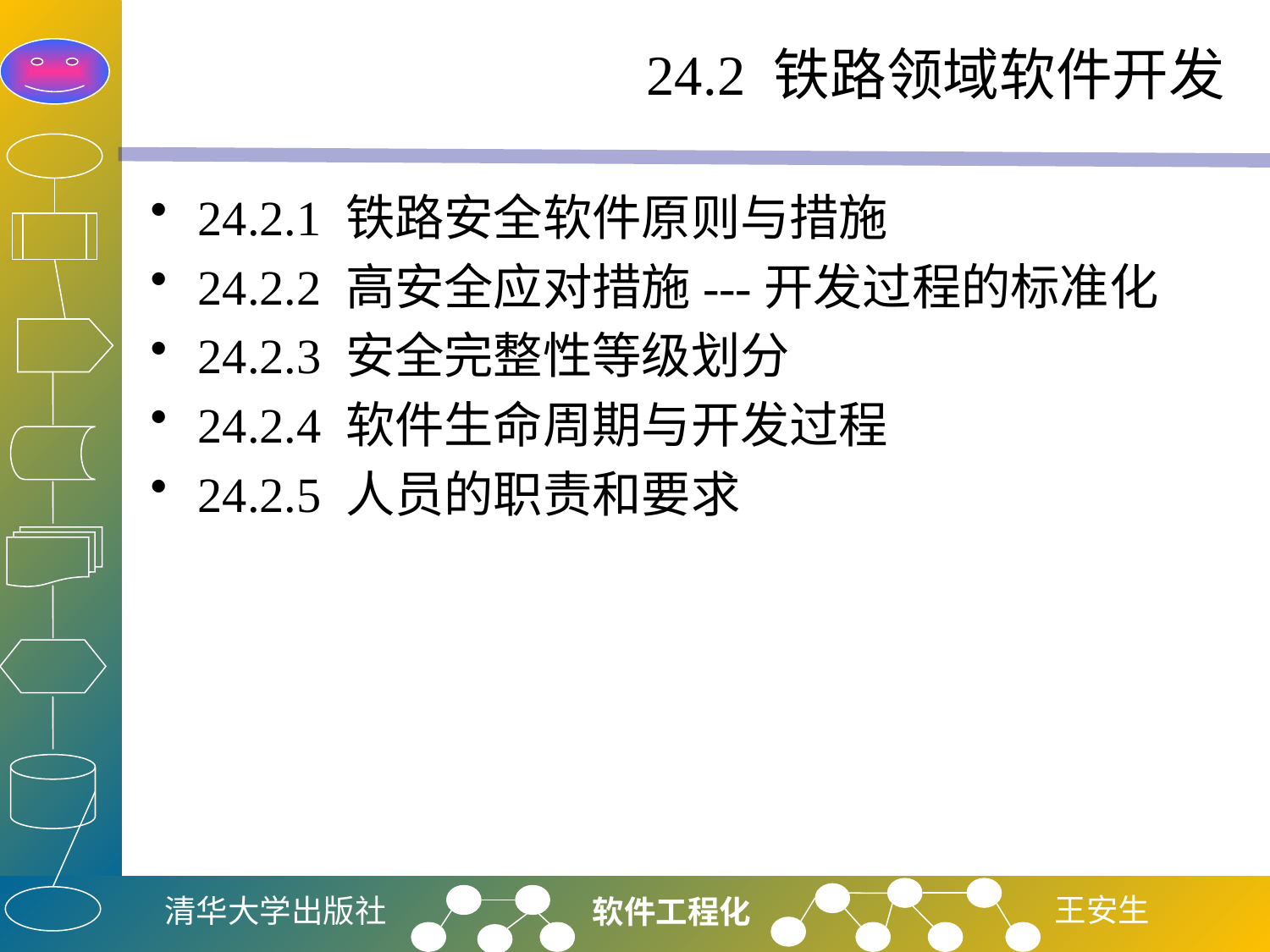

# 24.2 铁路领域软件开发
24.2.1 铁路安全软件原则与措施
24.2.2 高安全应对措施---开发过程的标准化
24.2.3 安全完整性等级划分
24.2.4 软件生命周期与开发过程
24.2.5 人员的职责和要求